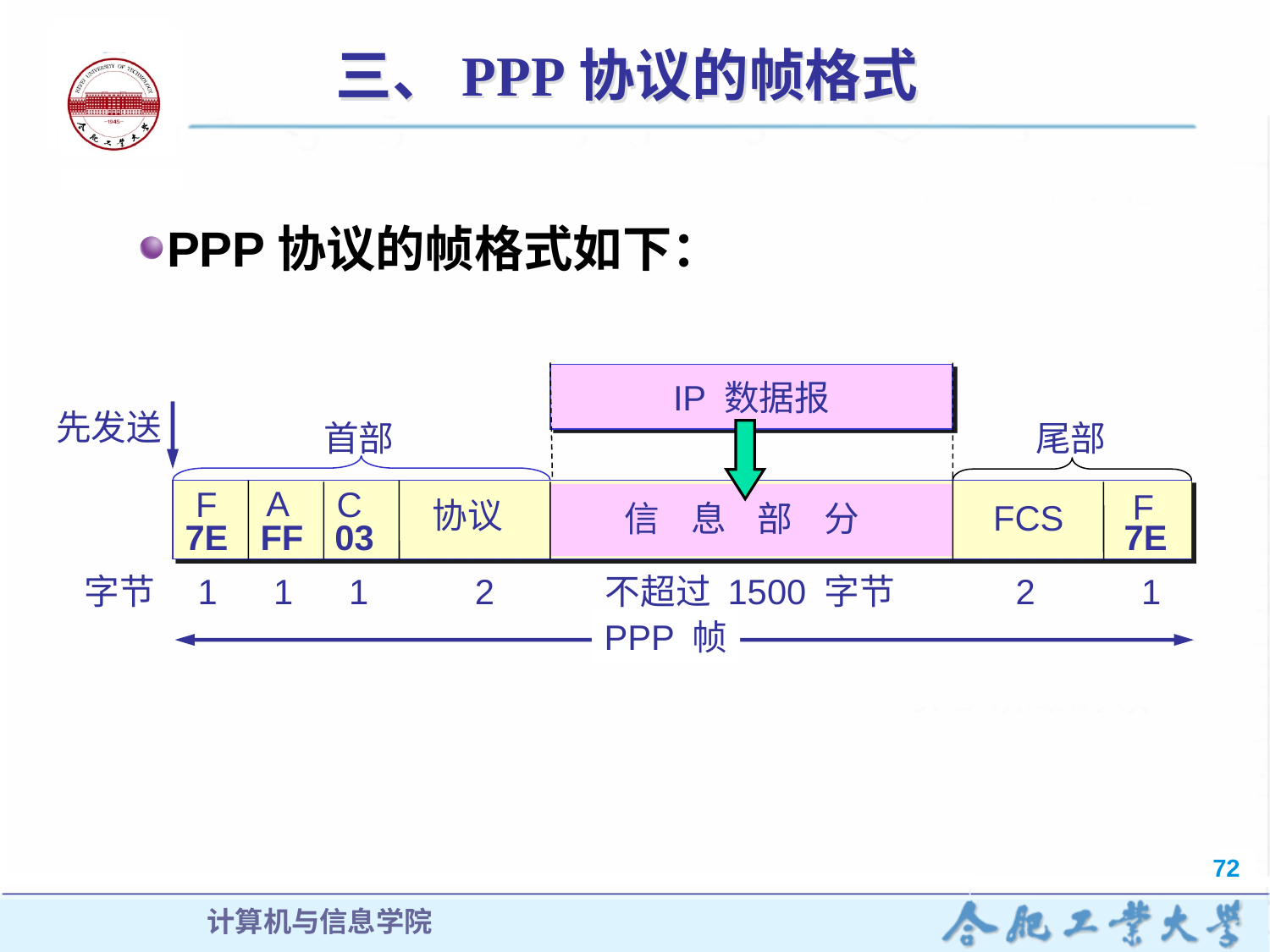

# 三、PPP协议的帧格式
PPP协议的帧格式如下：

IP 数据报
先发送

首部
尾部

A
F
C

F

协议
FCS
信    息    部    分
7E
FF
03
7E
字节
1
1
1
2
不超过 1500 字节
2
1
PPP 帧